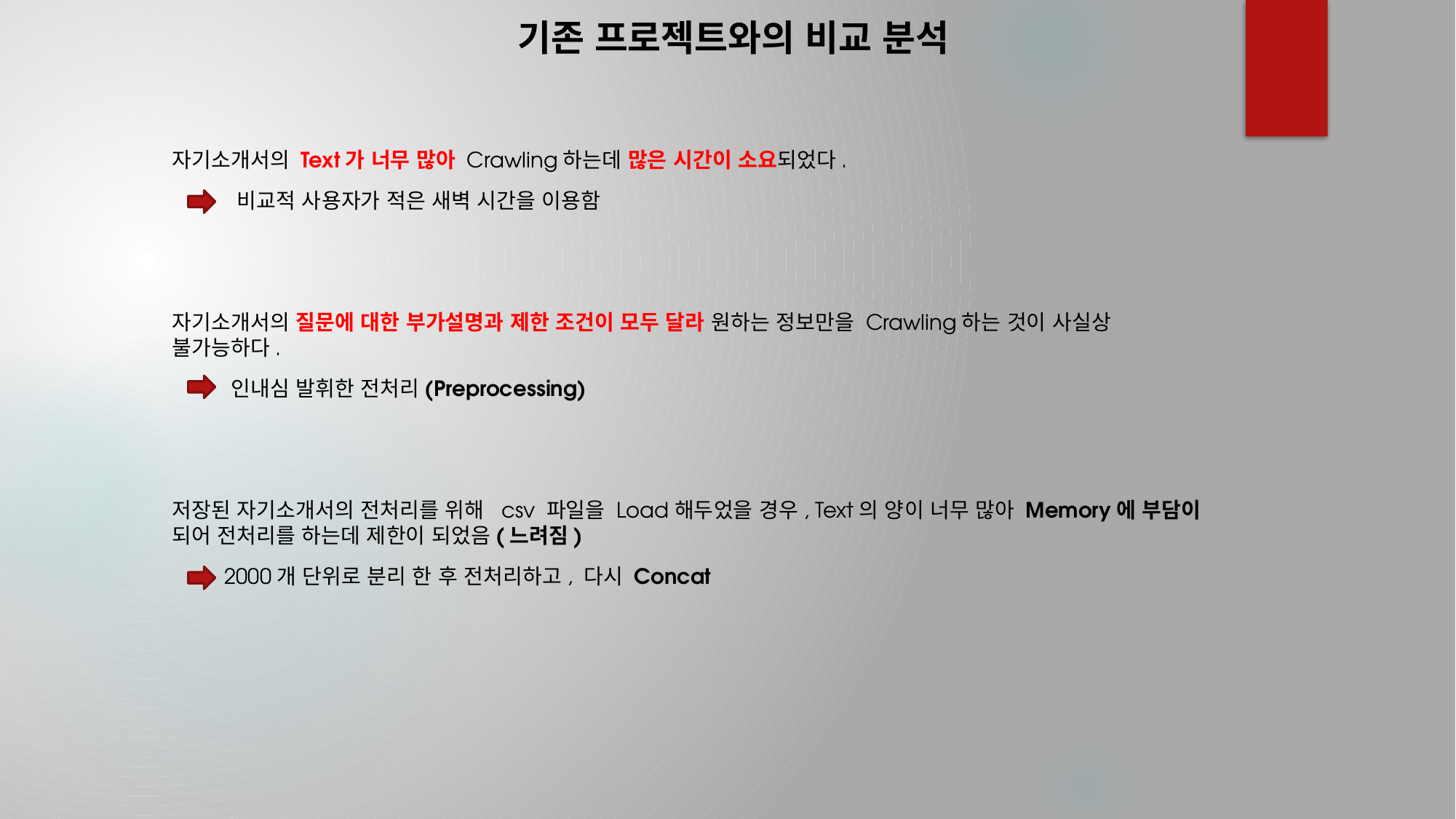

기존 프로젝트와의 비교 분석
자기소개서의 Text가 너무 많아 Crawling하는데 많은 시간이 소요되었다.
          비교적 사용자가 적은 새벽 시간을 이용함

자기소개서의 질문에 대한 부가설명과 제한 조건이 모두 달라 원하는 정보만을 Crawling하는 것이 사실상 불가능하다.
         인내심 발휘한 전처리(Preprocessing)

저장된 자기소개서의 전처리를 위해  csv 파일을 Load해두었을 경우, Text의 양이 너무 많아 Memory에 부담이 되어 전처리를 하는데 제한이 되었음(느려짐)
         2000개 단위로 분리 한 후 전처리하고, 다시 Concat